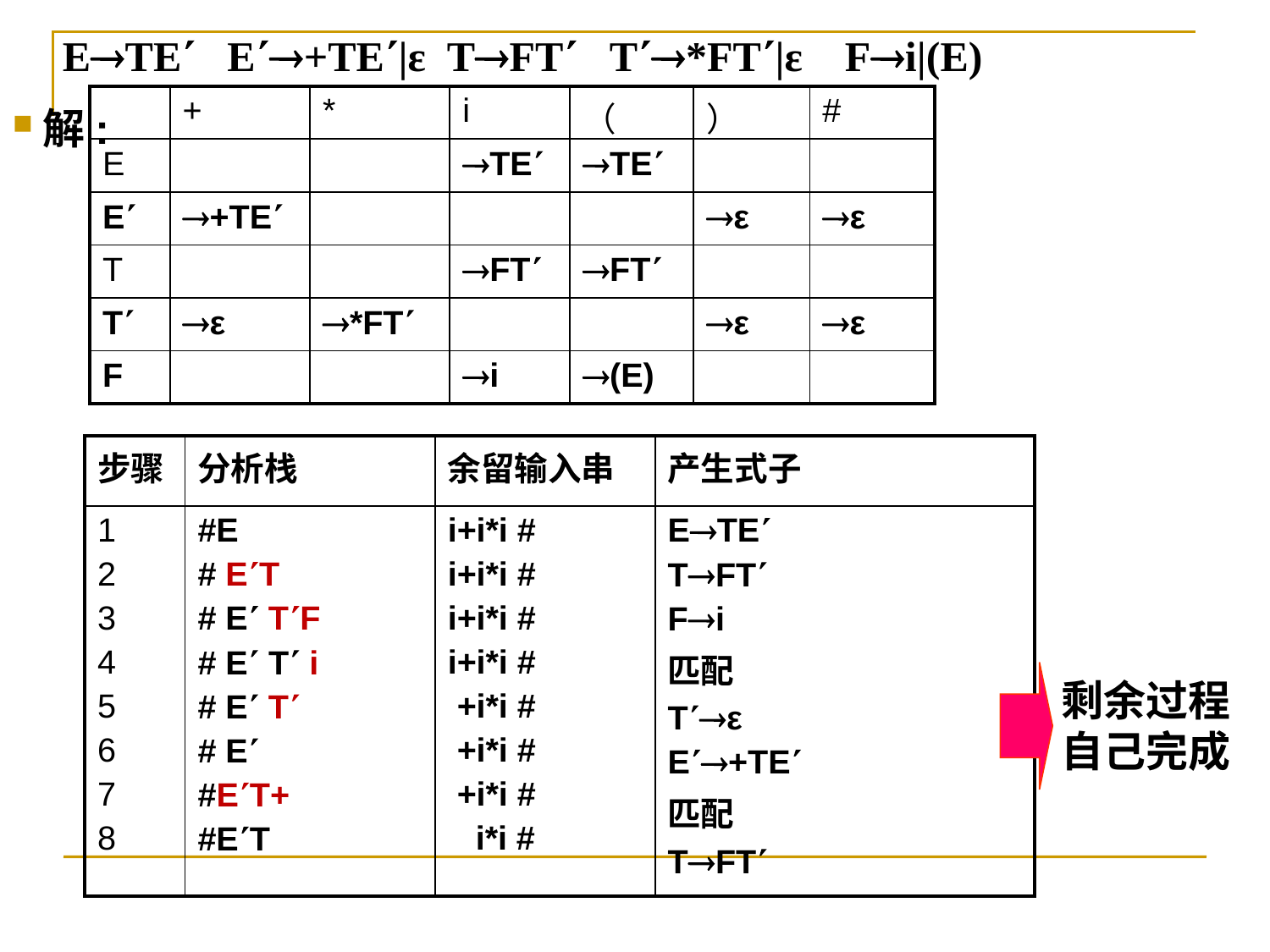

E→TE′   E′→+TE′|ε  T→FT′   T′→*FT′|ε    F→i|(E)
|  | + | \* | i | （ | ） | # |
| --- | --- | --- | --- | --- | --- | --- |
| E |  |  | →TE′ | →TE′ |  |  |
| E′ | →+TE′ |  |  |  | →ε | →ε |
| T |  |  | →FT′ | →FT′ |  |  |
| T′ | →ε | →\*FT′ |  |  | →ε | →ε |
| F |  |  | →i | →(E) |  |  |
解:
| 步骤 | 分析栈 | 余留输入串 | 产生式子 |
| --- | --- | --- | --- |
| 1 2 3 4 5 6 7 8 | #E # E′T # E′ T′F # E′ T′ i # E′ T′ # E′ #E′T+ #E′T | i+i\*i # i+i\*i # i+i\*i # i+i\*i # +i\*i # +i\*i # +i\*i # i\*i # | E→TE′ T→FT′ F→i 匹配 T′→ε E′→+TE′ 匹配 T→FT′ |

剩余过程自己完成

94